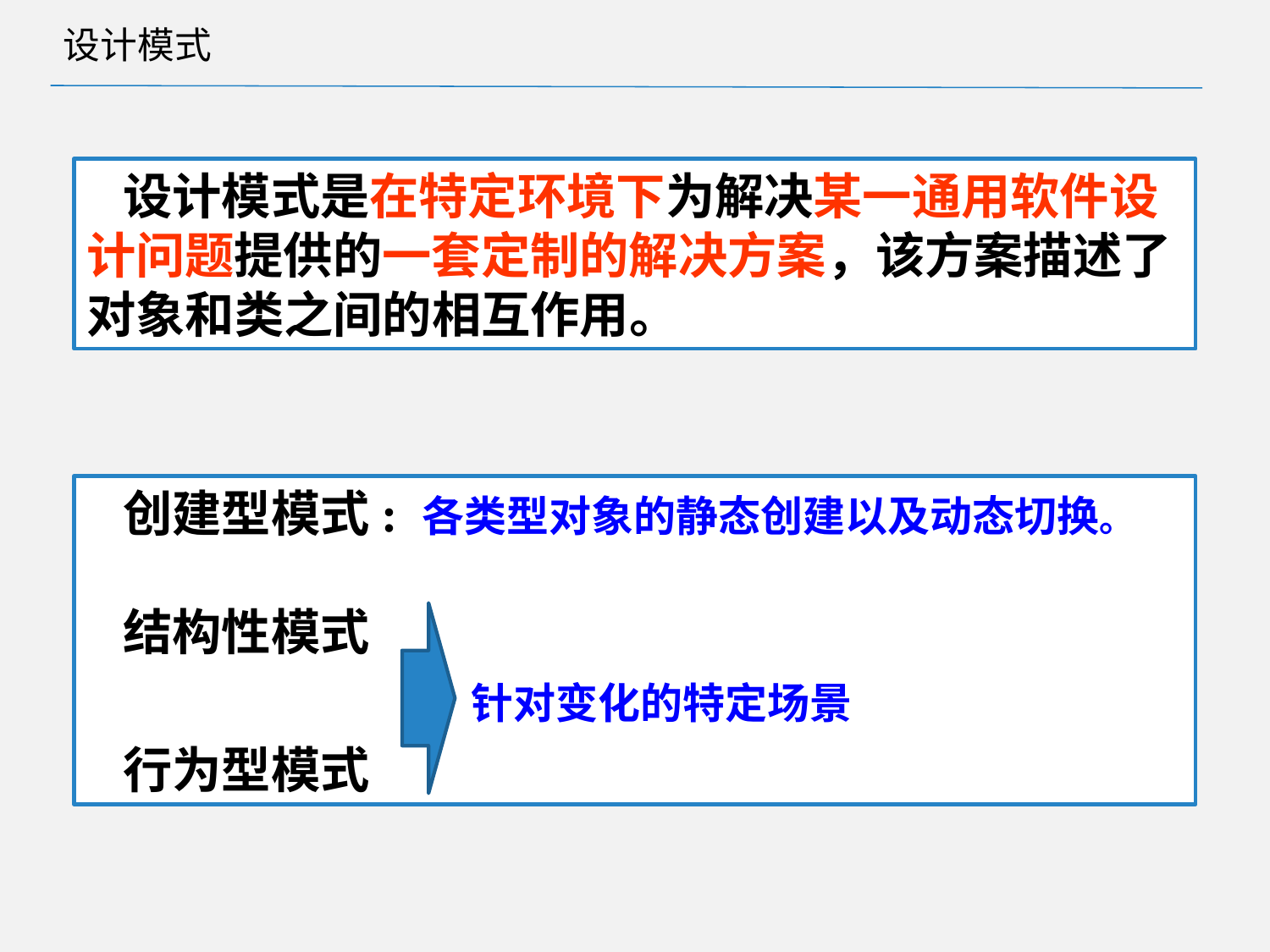

# 设计模式
设计模式是在特定环境下为解决某一通用软件设计问题提供的一套定制的解决方案，该方案描述了对象和类之间的相互作用。
创建型模式: 各类型对象的静态创建以及动态切换。

结构性模式
                              针对变化的特定场景
行为型模式